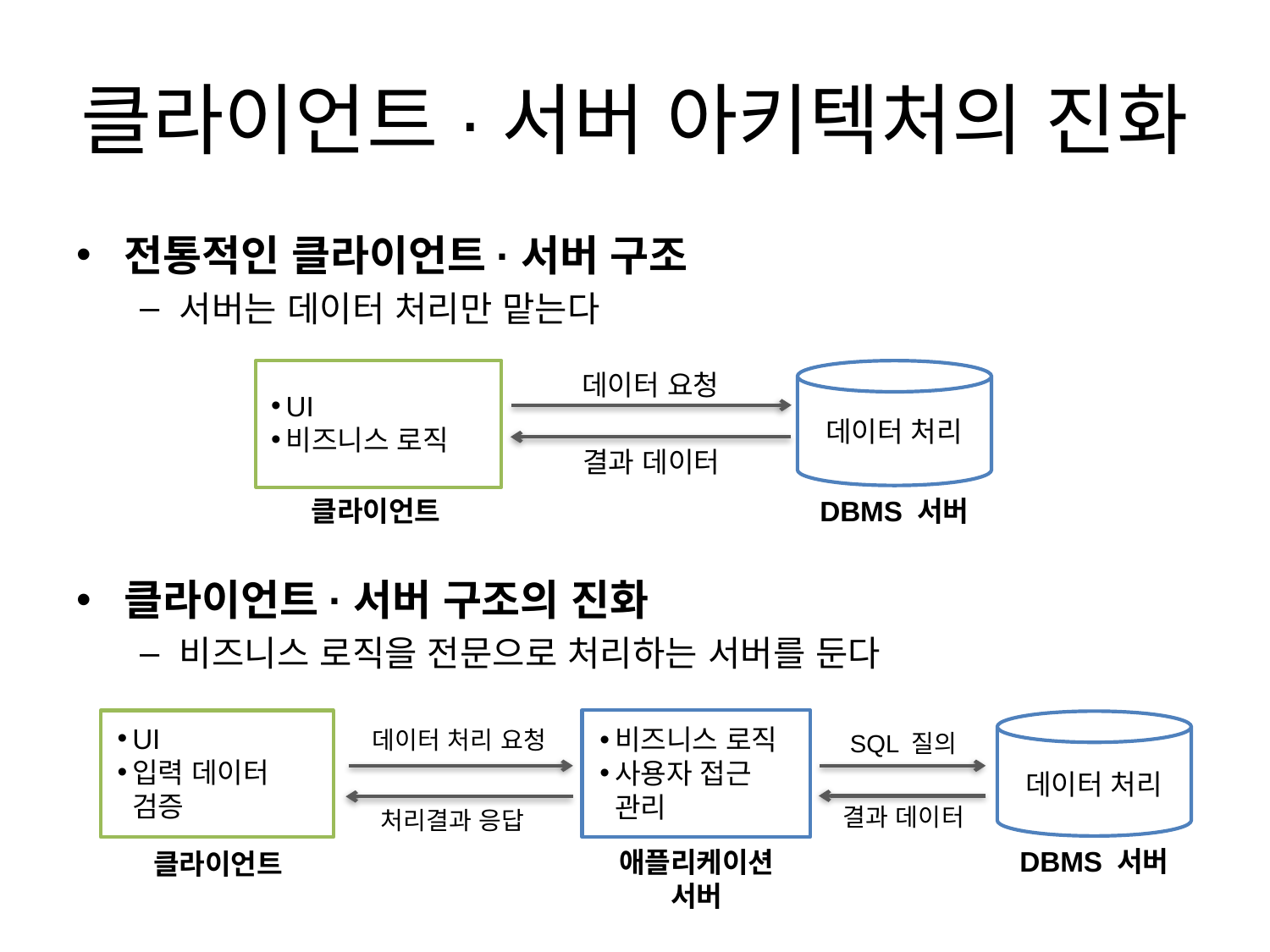

# 클라이언트·서버 아키텍처의 진화
전통적인 클라이언트·서버 구조
서버는 데이터 처리만 맡는다

데이터 요청
UI
비즈니스 로직
데이터 처리
결과 데이터
클라이언트
DBMS 서버
클라이언트·서버 구조의 진화
비즈니스 로직을 전문으로 처리하는 서버를 둔다

비즈니스 로직
사용자 접근 관리
애플리케이션
서버

UI
입력 데이터   검증
클라이언트

데이터 처리 요청
SQL 질의
데이터 처리
결과 데이터
처리결과 응답
DBMS 서버